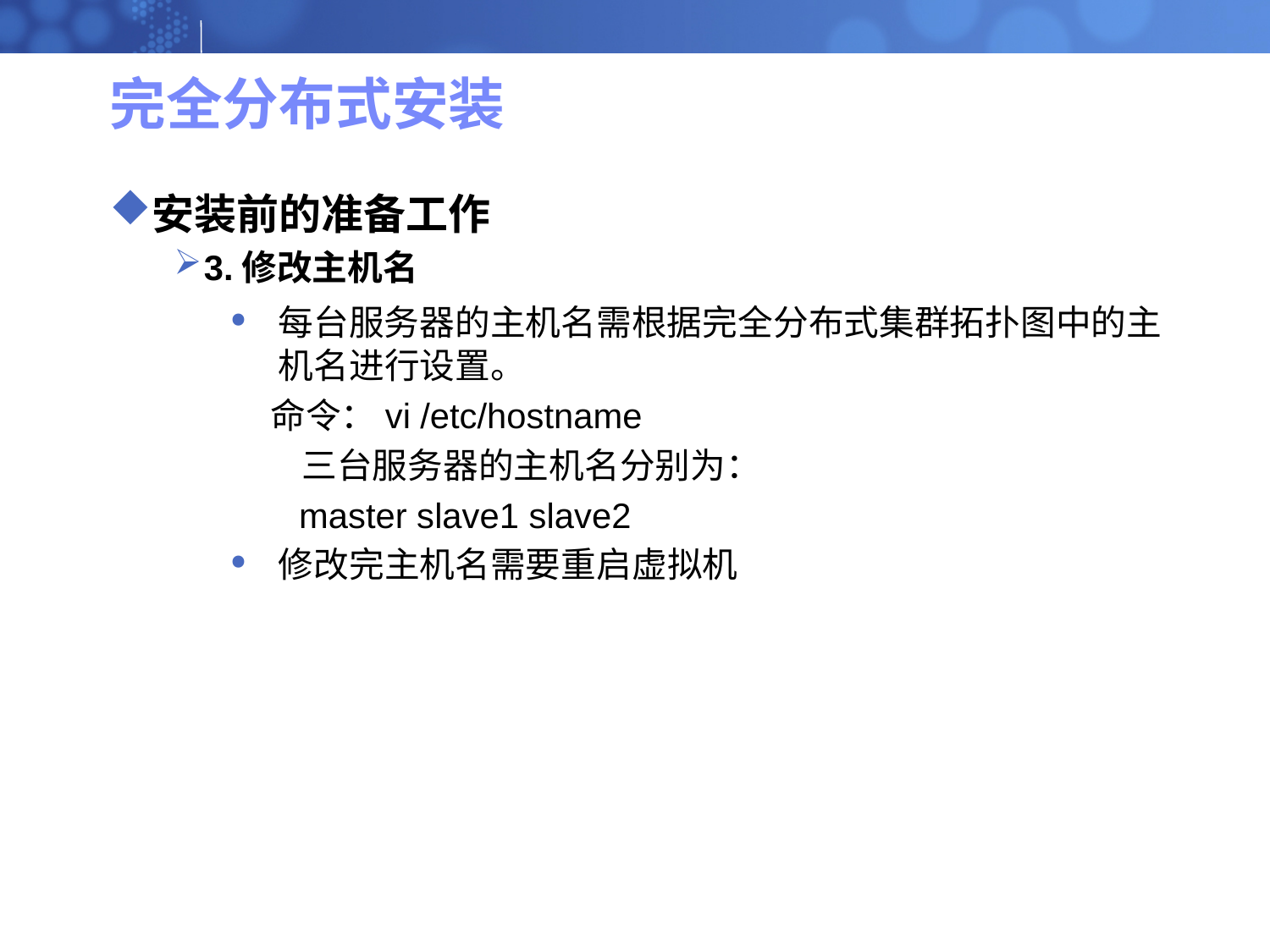

# 完全分布式安装
安装前的准备工作
3.修改主机名
每台服务器的主机名需根据完全分布式集群拓扑图中的主机名进行设置。
    命令：vi /etc/hostname
        三台服务器的主机名分别为：
       master slave1 slave2
修改完主机名需要重启虚拟机

32